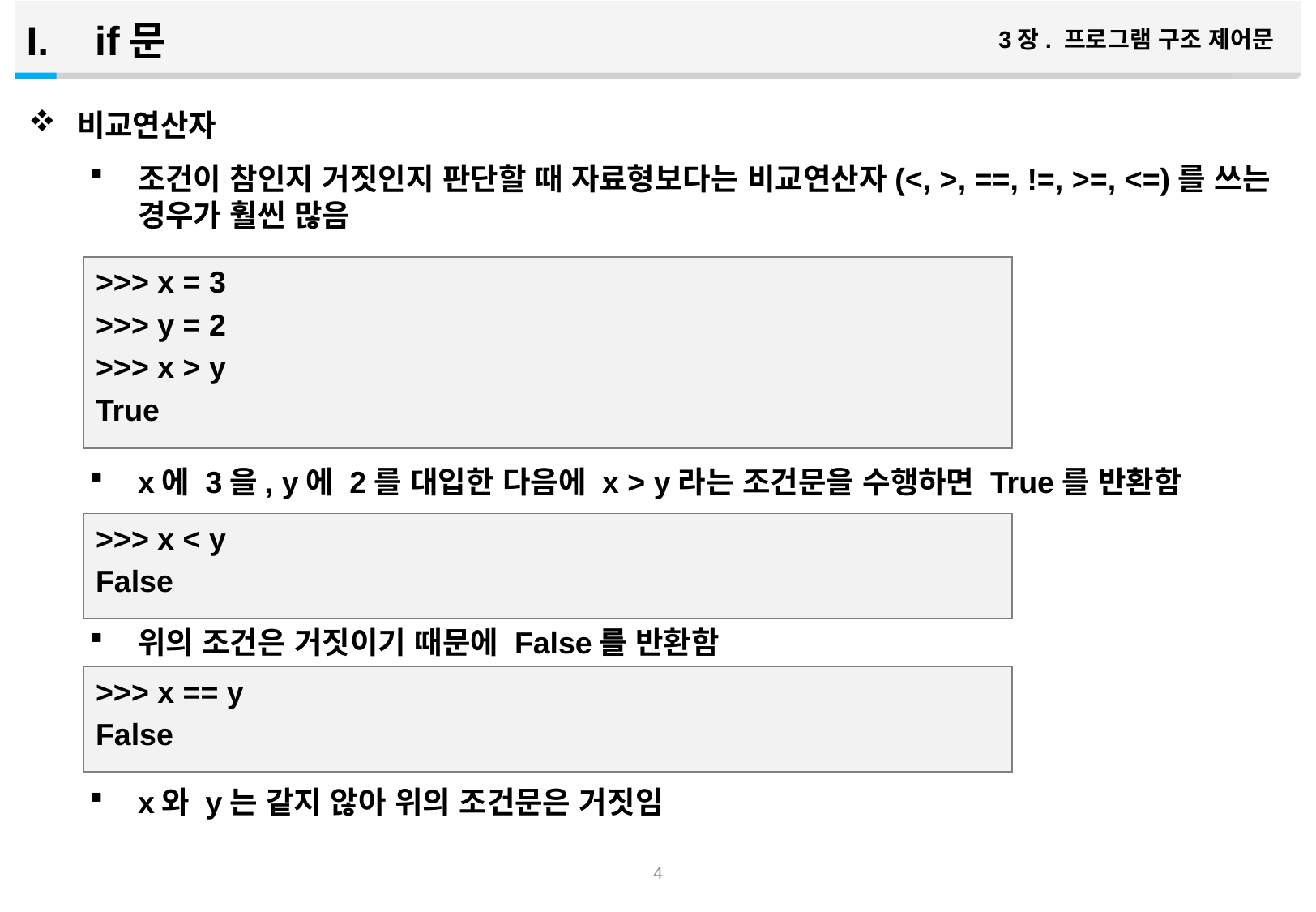

if문
3장. 프로그램 구조 제어문
비교연산자
조건이 참인지 거짓인지 판단할 때 자료형보다는 비교연산자(<, >, ==, !=, >=, <=)를 쓰는 경우가 훨씬 많음

x에 3을, y에 2를 대입한 다음에 x > y라는 조건문을 수행하면 True를 반환함

위의 조건은 거짓이기 때문에 False를 반환함

x와 y는 같지 않아 위의 조건문은 거짓임

>>> x = 3
>>> y = 2
>>> x > y
True
>>> x < y
False
>>> x == y
False
4